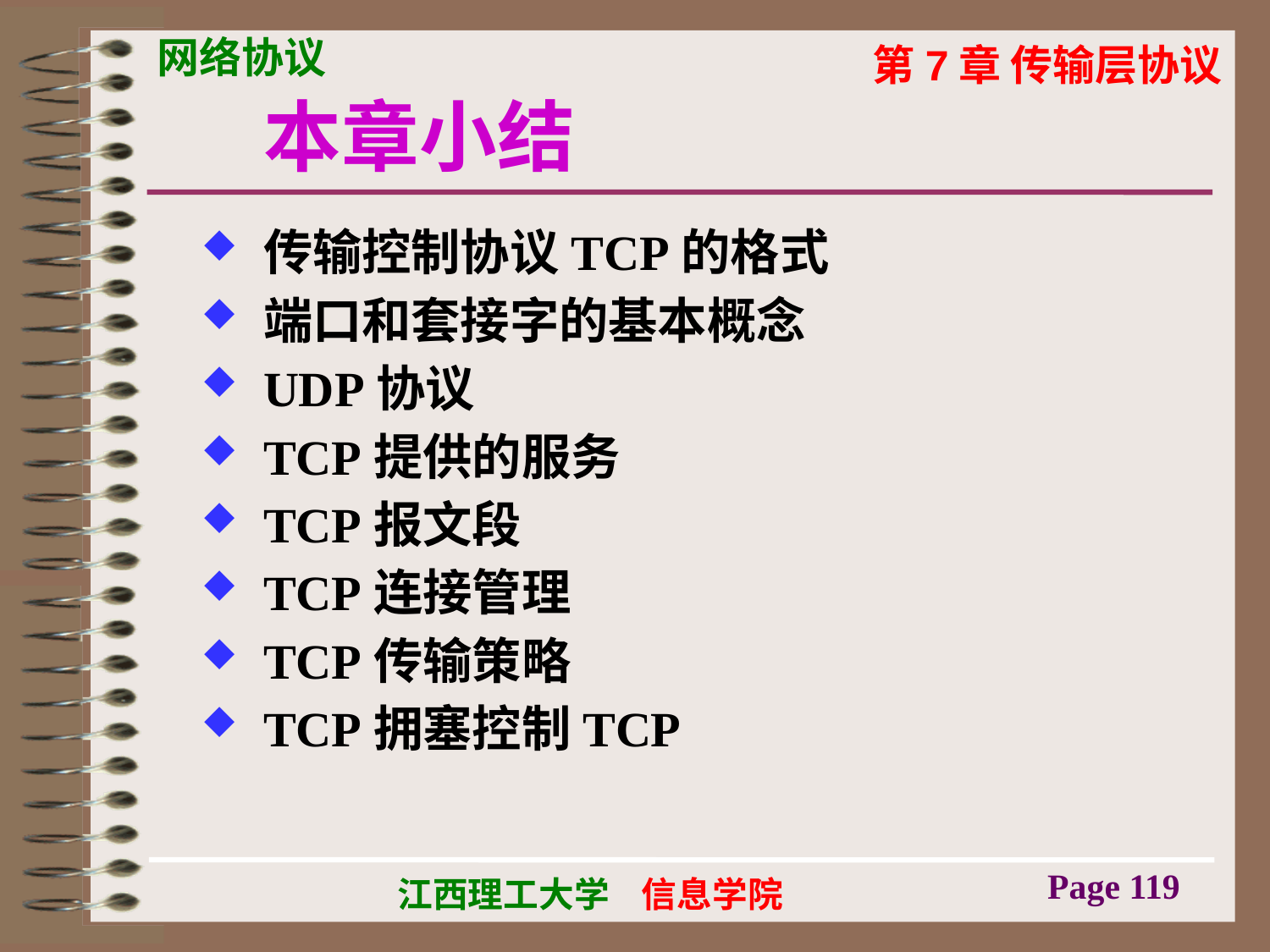

# 本章小结
传输控制协议TCP的格式
端口和套接字的基本概念
UDP协议
TCP提供的服务
TCP报文段
TCP连接管理
TCP传输策略
TCP拥塞控制TCP
Page 119